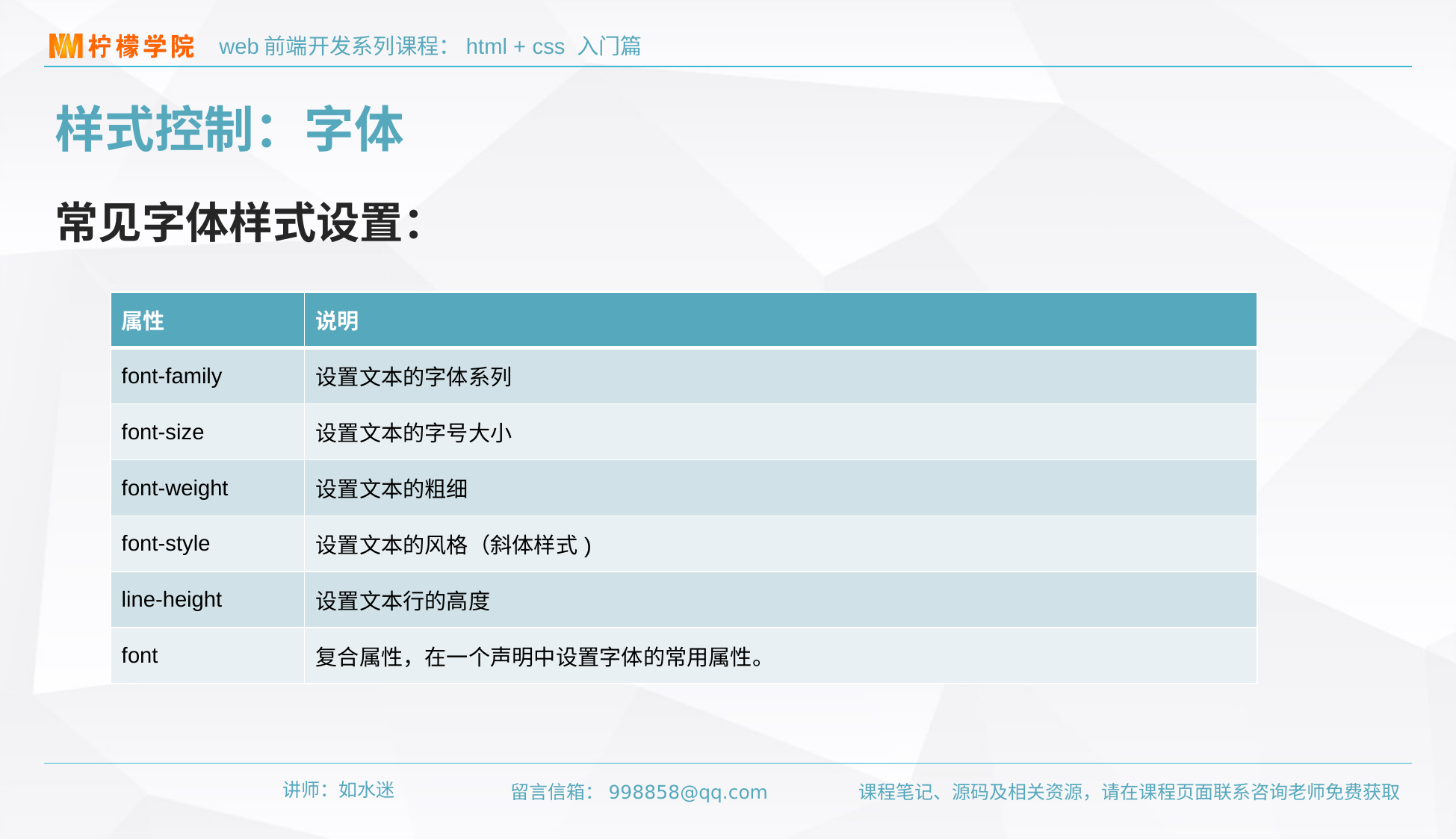

样式控制：字体
常见字体样式设置：
| 属性 | 说明 |
| --- | --- |
| font-family | 设置文本的字体系列 |
| font-size | 设置文本的字号大小 |
| font-weight | 设置文本的粗细 |
| font-style | 设置文本的风格（斜体样式) |
| line-height | 设置文本行的高度 |
| font | 复合属性，在一个声明中设置字体的常用属性。 |